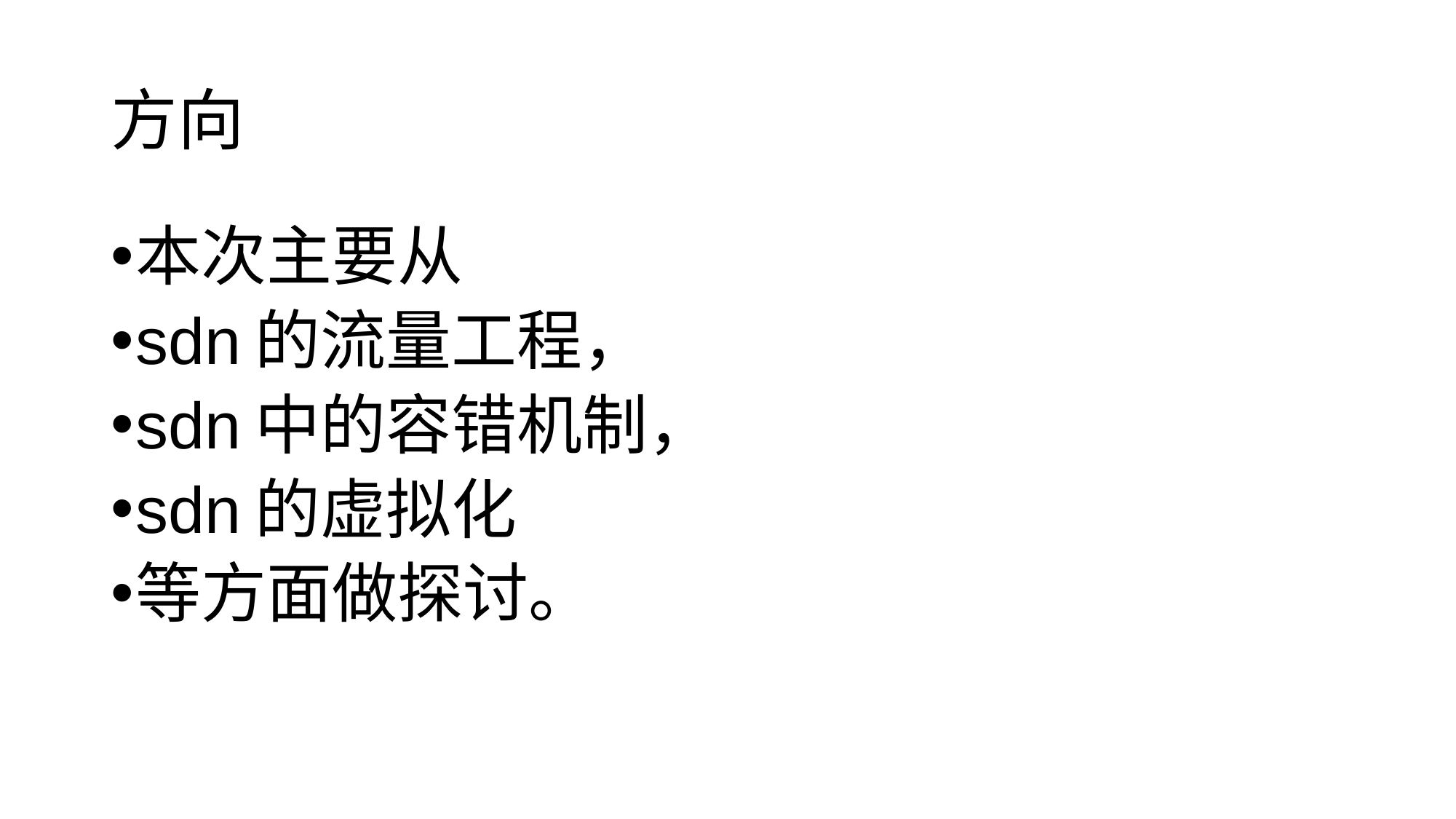

# 方向
本次主要从
sdn的流量工程，
sdn中的容错机制，
sdn的虚拟化
等方面做探讨。